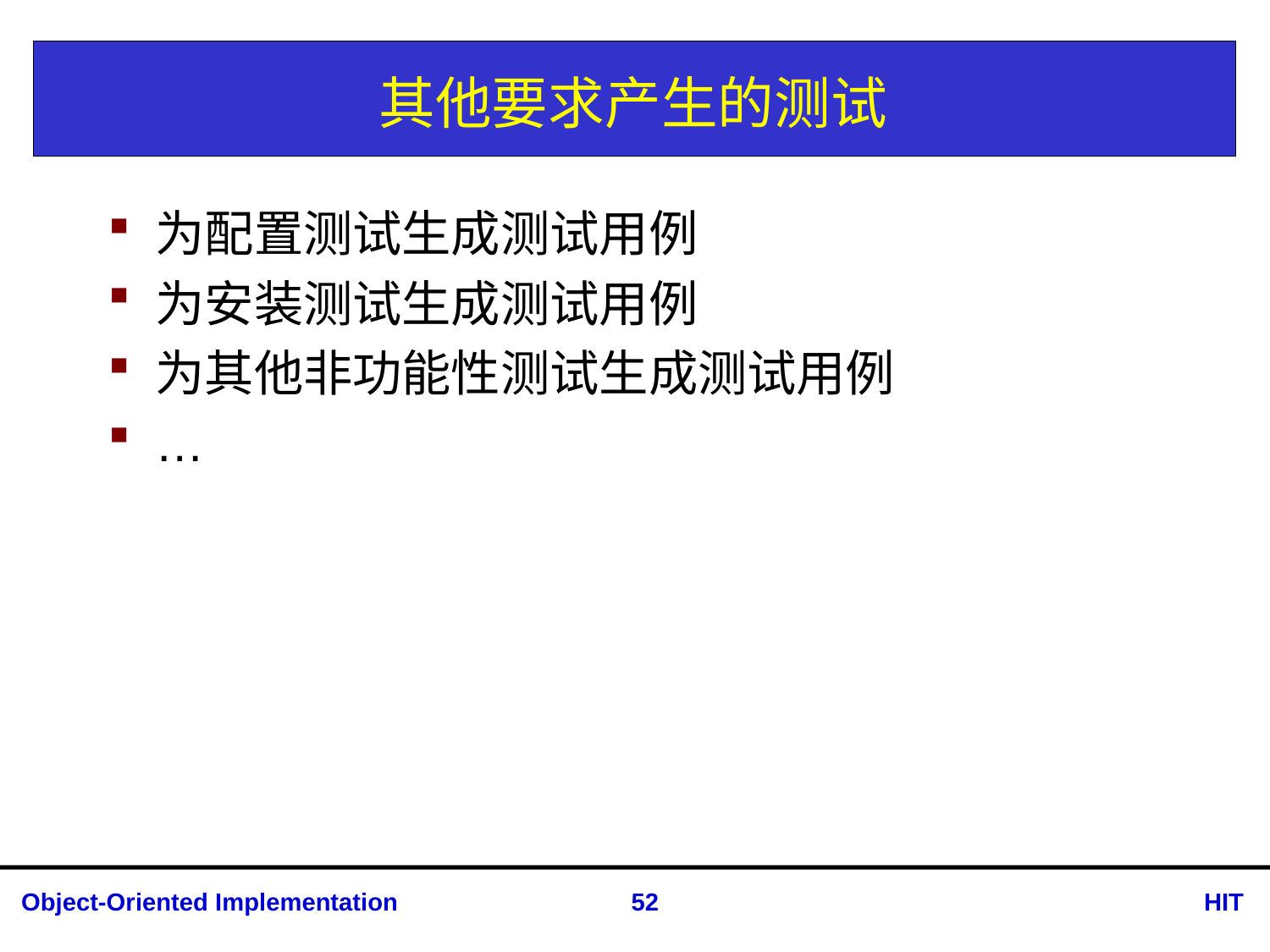

# 其他要求产生的测试
为配置测试生成测试用例
为安装测试生成测试用例
为其他非功能性测试生成测试用例
…